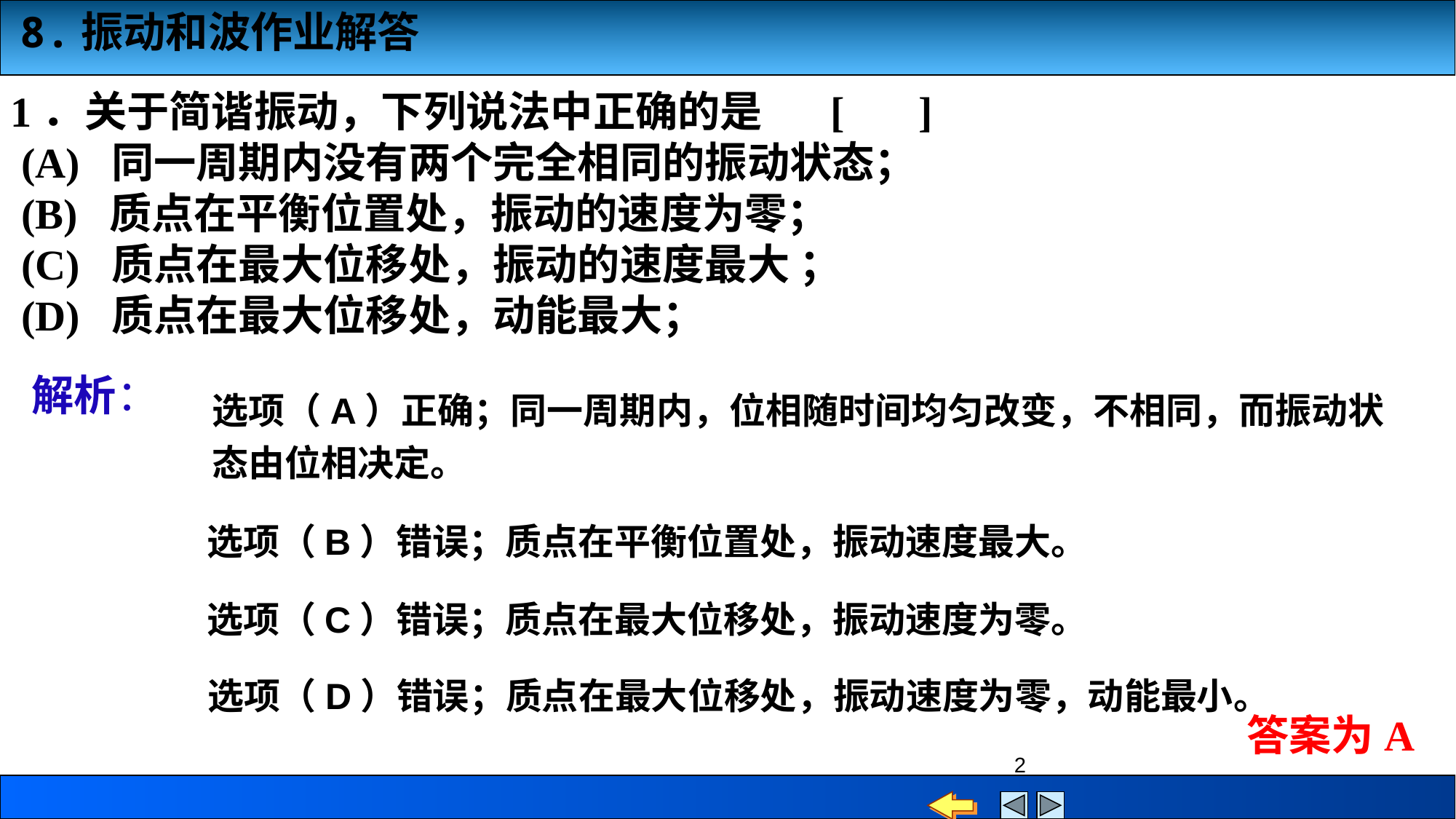

1．关于简谐振动，下列说法中正确的是      [       ]
 (A)  同一周期内没有两个完全相同的振动状态；
 (B)  质点在平衡位置处，振动的速度为零；
 (C)  质点在最大位移处，振动的速度最大 ；
 (D)  质点在最大位移处，动能最大；
解析：
选项（A）正确；同一周期内，位相随时间均匀改变，不相同，而振动状态由位相决定。
选项（B）错误；质点在平衡位置处，振动速度最大。
选项（C）错误；质点在最大位移处，振动速度为零。
选项（D）错误；质点在最大位移处，振动速度为零，动能最小。
答案为A